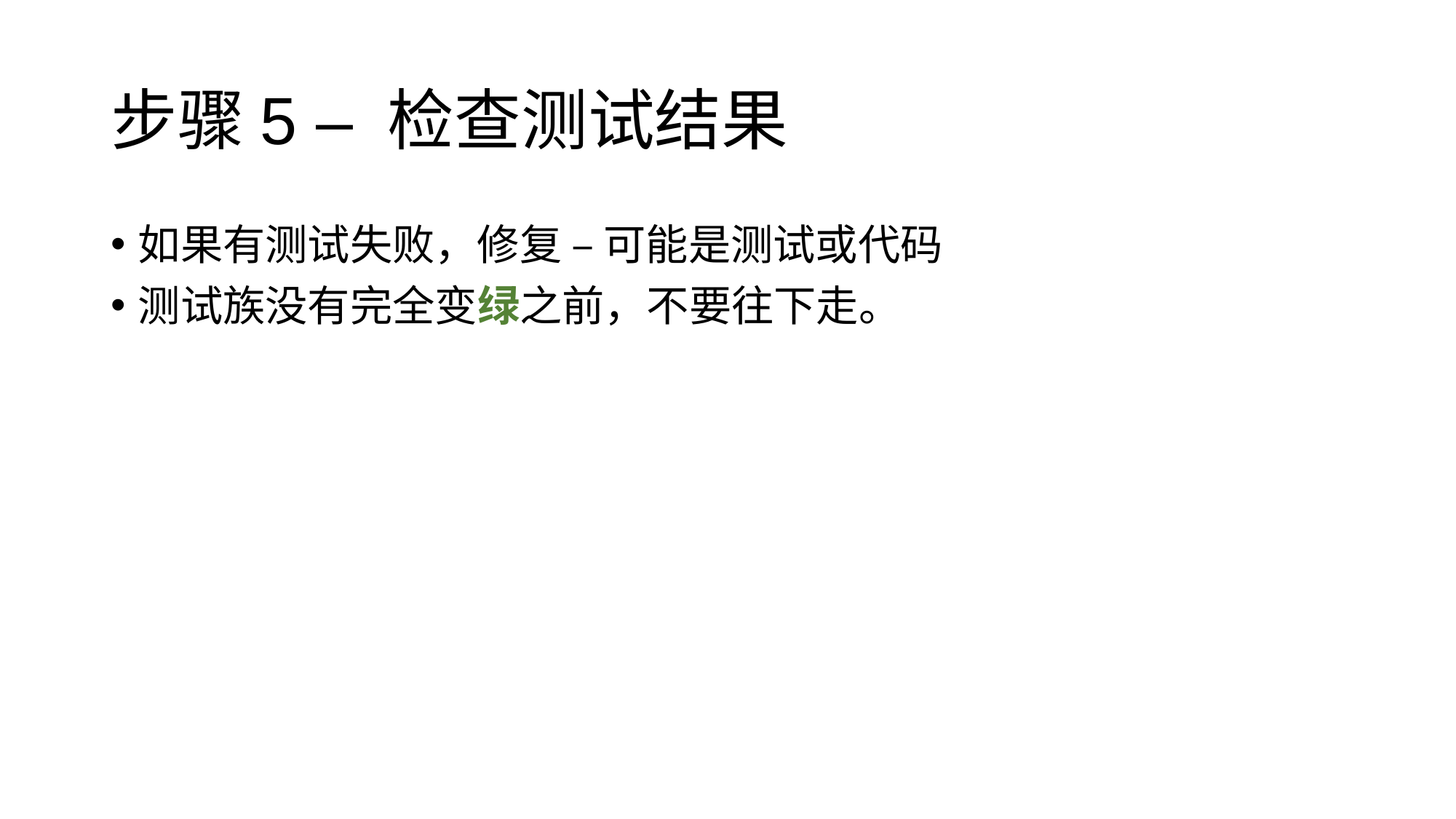

# 步骤5 – 检查测试结果
如果有测试失败，修复 – 可能是测试或代码
测试族没有完全变绿之前，不要往下走。